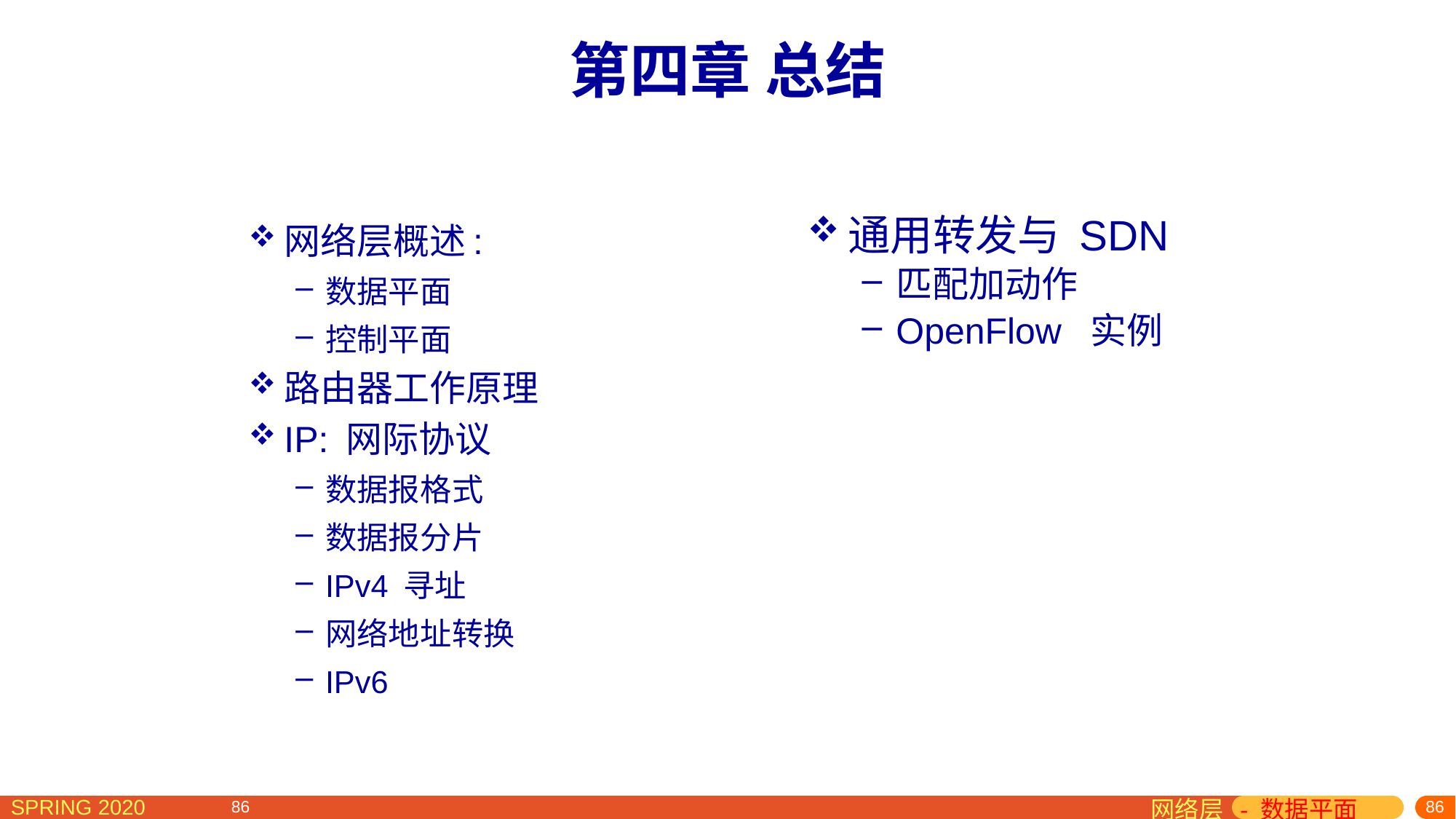

第四章 总结
网络层概述:
数据平面
控制平面
路由器工作原理
IP: 网际协议
数据报格式
数据报分片
IPv4 寻址
网络地址转换
IPv6

通用转发与 SDN
匹配加动作
OpenFlow  实例

网络层  - 数据平面